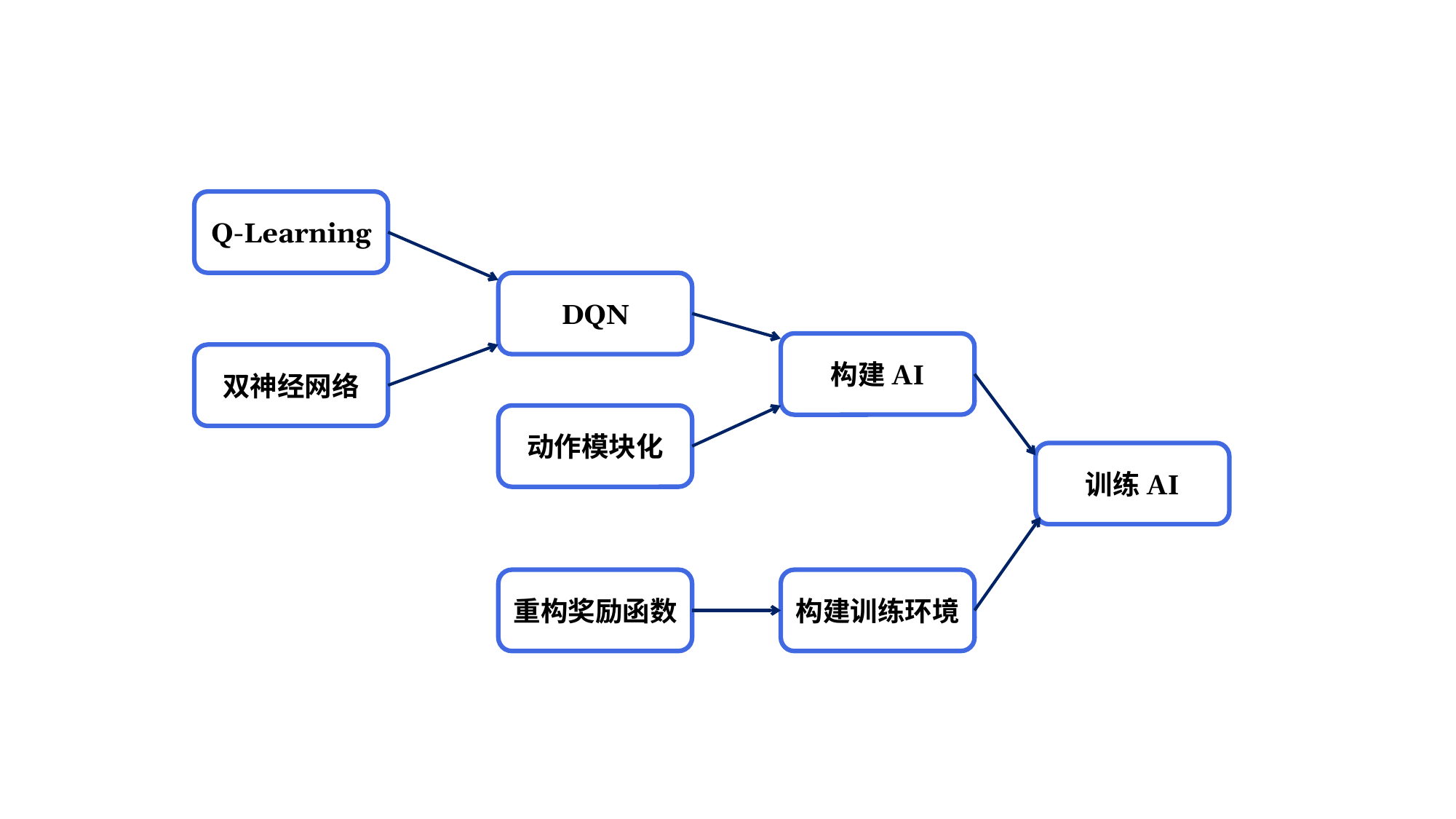

Q-Learning
DQN
构建AI
双神经网络
动作模块化
训练AI
重构奖励函数
构建训练环境